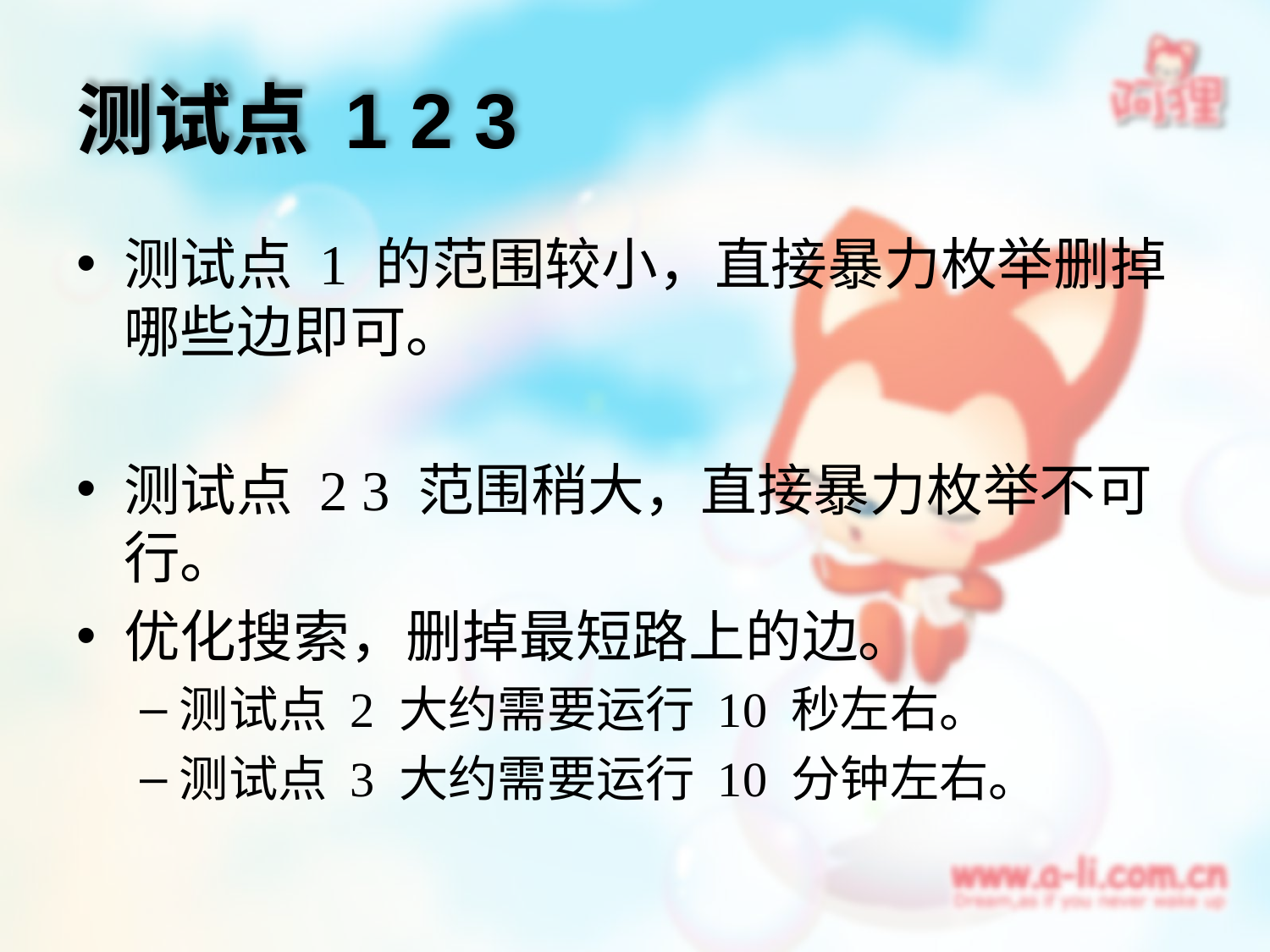

# 测试点 1 2 3
测试点 1 的范围较小，直接暴力枚举删掉哪些边即可。

测试点 2 3 范围稍大，直接暴力枚举不可行。
优化搜索，删掉最短路上的边。
测试点 2 大约需要运行 10 秒左右。
测试点 3 大约需要运行 10 分钟左右。